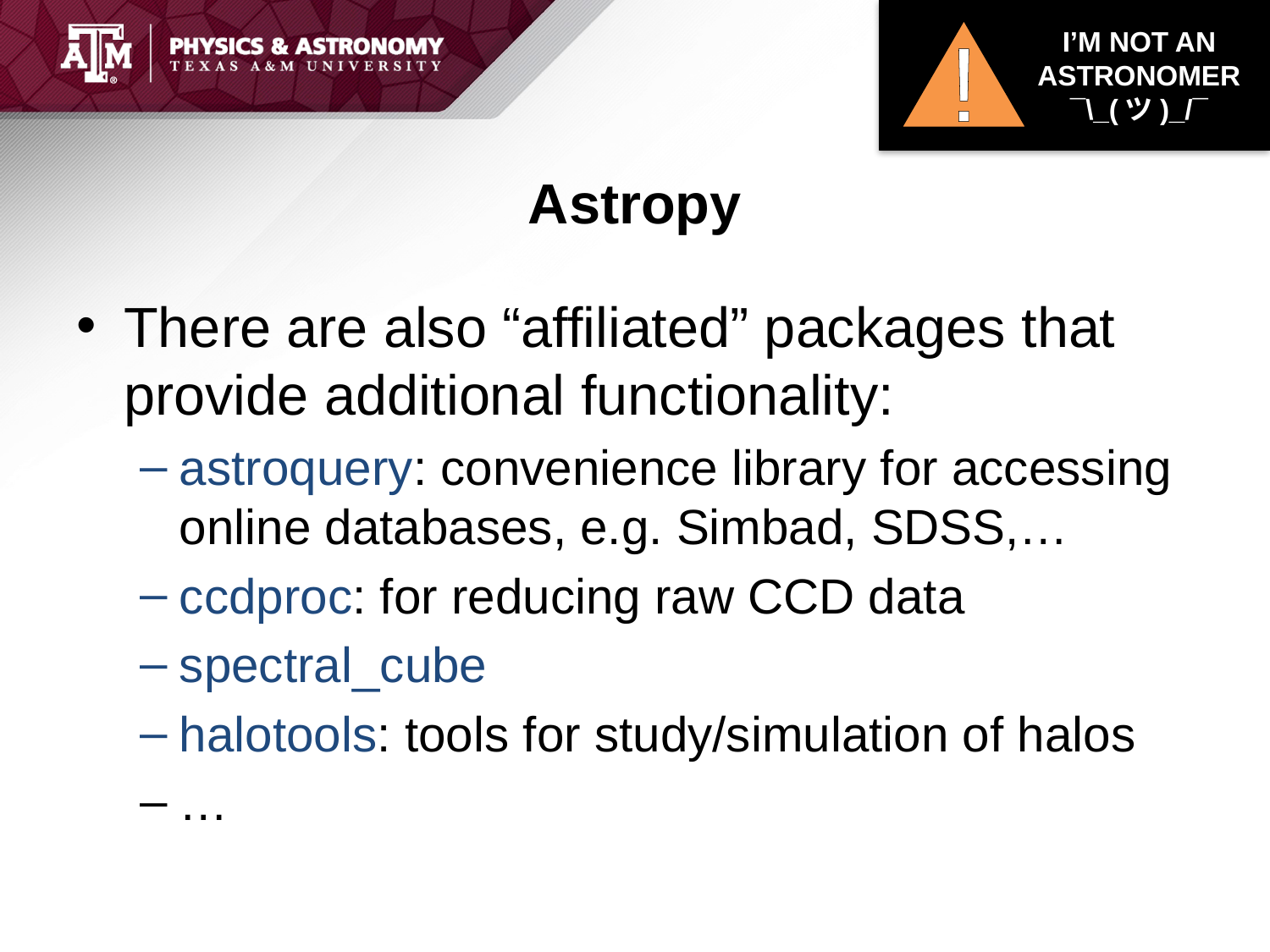

!

I’M NOT AN ASTRONOMER
¯\_(ツ)_/¯
# Astropy
There are also “affiliated” packages that provide additional functionality:
astroquery: convenience library for accessing online databases, e.g. Simbad, SDSS,…
ccdproc: for reducing raw CCD data
spectral_cube
halotools: tools for study/simulation of halos
…